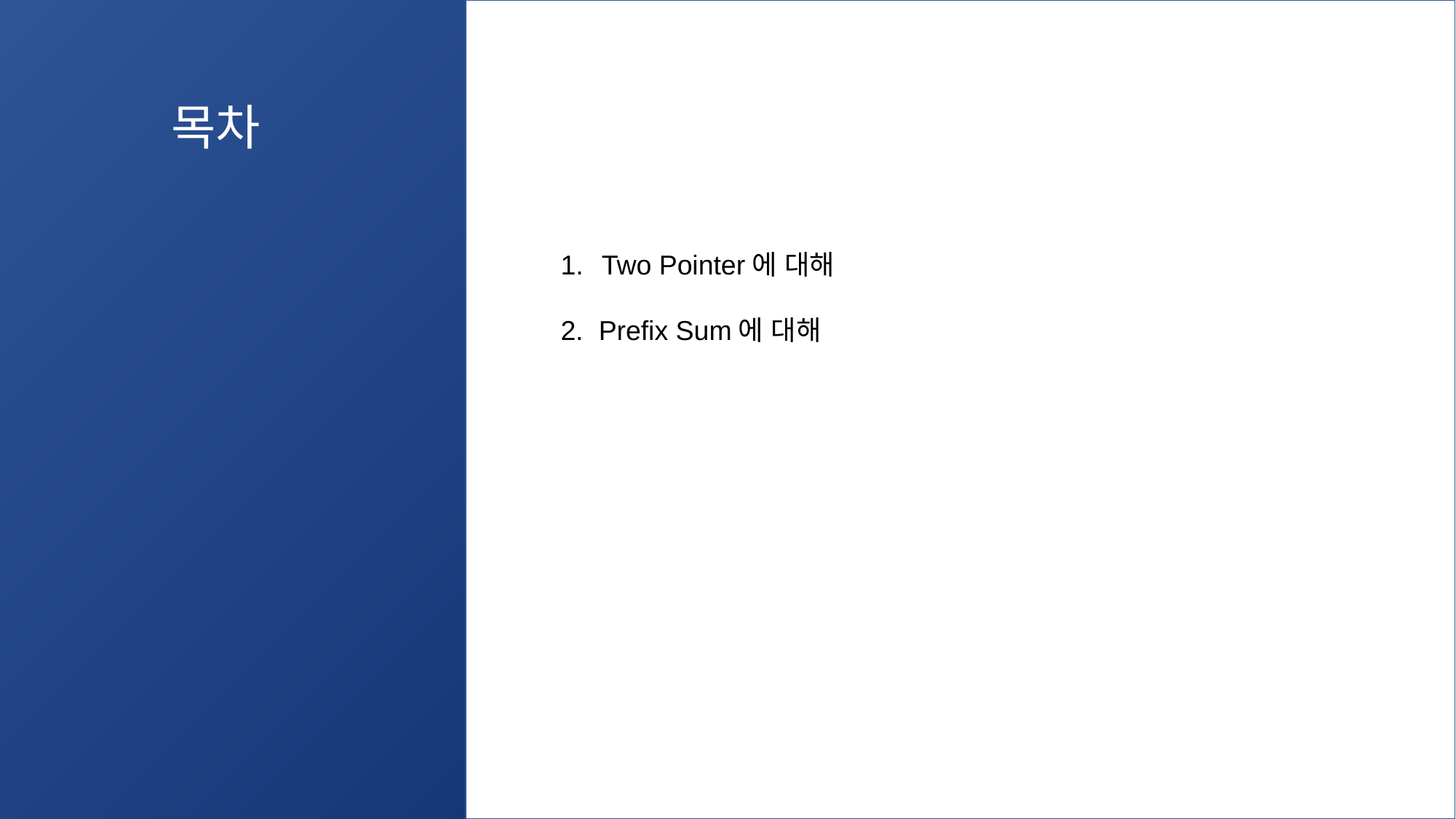

목차
Two Pointer에 대해

2.  Prefix Sum에 대해